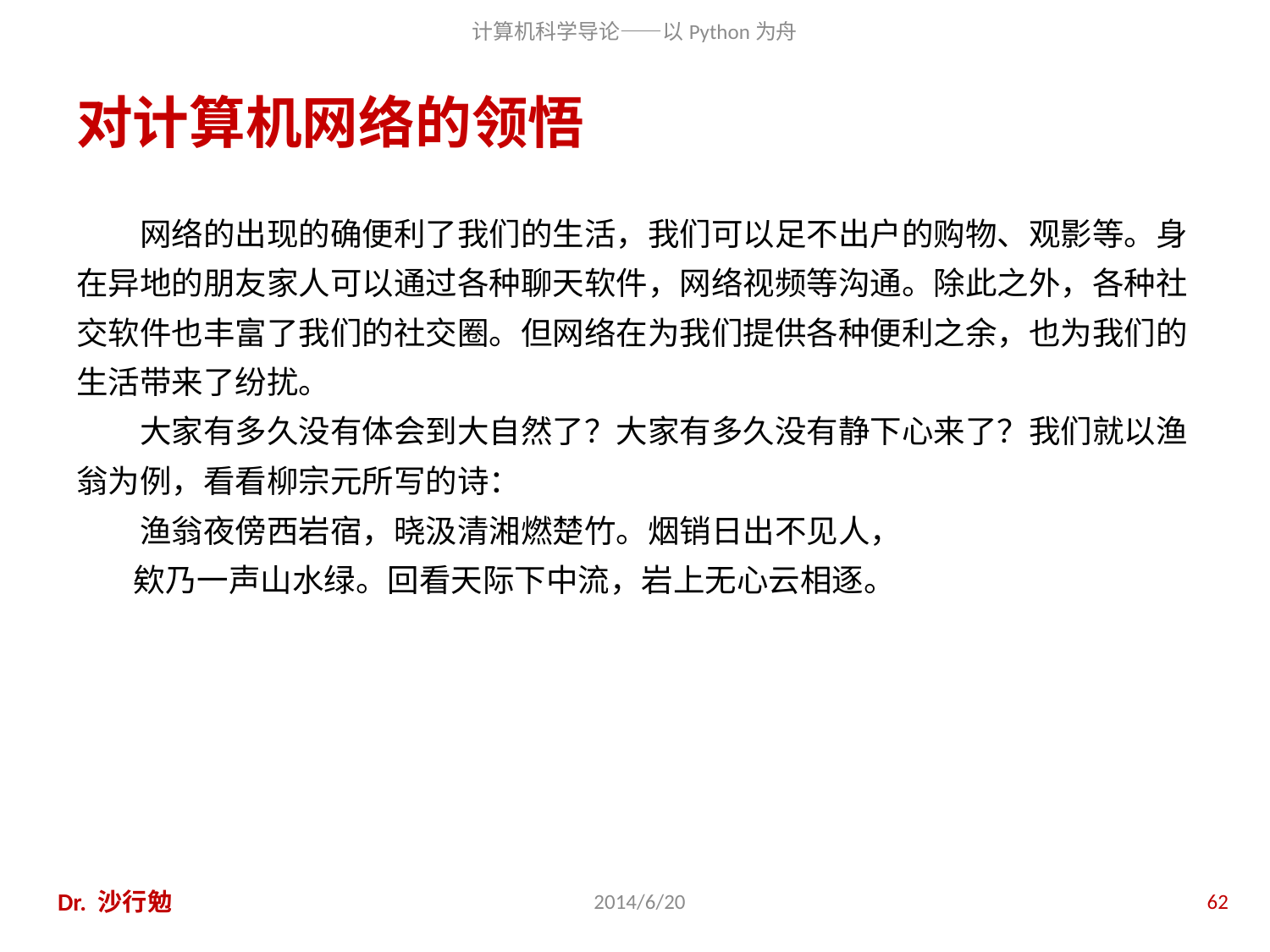

# 对计算机网络的领悟
网络的出现的确便利了我们的生活，我们可以足不出户的购物、观影等。身在异地的朋友家人可以通过各种聊天软件，网络视频等沟通。除此之外，各种社交软件也丰富了我们的社交圈。但网络在为我们提供各种便利之余，也为我们的生活带来了纷扰。
大家有多久没有体会到大自然了？大家有多久没有静下心来了？我们就以渔翁为例，看看柳宗元所写的诗：
渔翁夜傍西岩宿，晓汲清湘燃楚竹。烟销日出不见人， 
        欸乃一声山水绿。回看天际下中流，岩上无心云相逐。

Dr. 沙行勉
2014/6/20
62